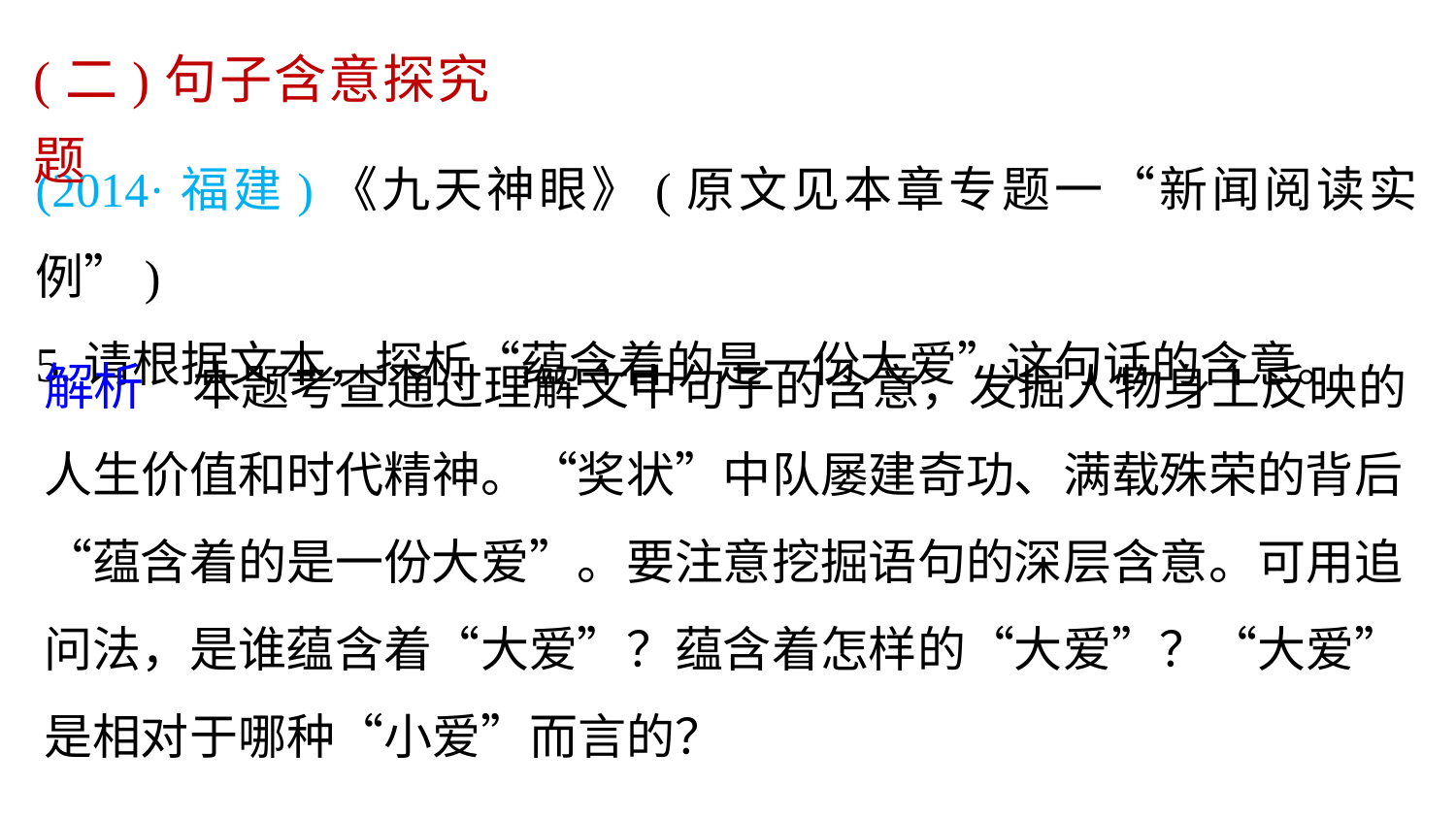

(二)句子含意探究题
(2014·福建)《九天神眼》(原文见本章专题一“新闻阅读实例”)
5.请根据文本，探析“蕴含着的是一份大爱”这句话的含意。
解析　本题考查通过理解文中句子的含意，发掘人物身上反映的人生价值和时代精神。“奖状”中队屡建奇功、满载殊荣的背后“蕴含着的是一份大爱”。要注意挖掘语句的深层含意。可用追问法，是谁蕴含着“大爱”？蕴含着怎样的“大爱”？“大爱”是相对于哪种“小爱”而言的？